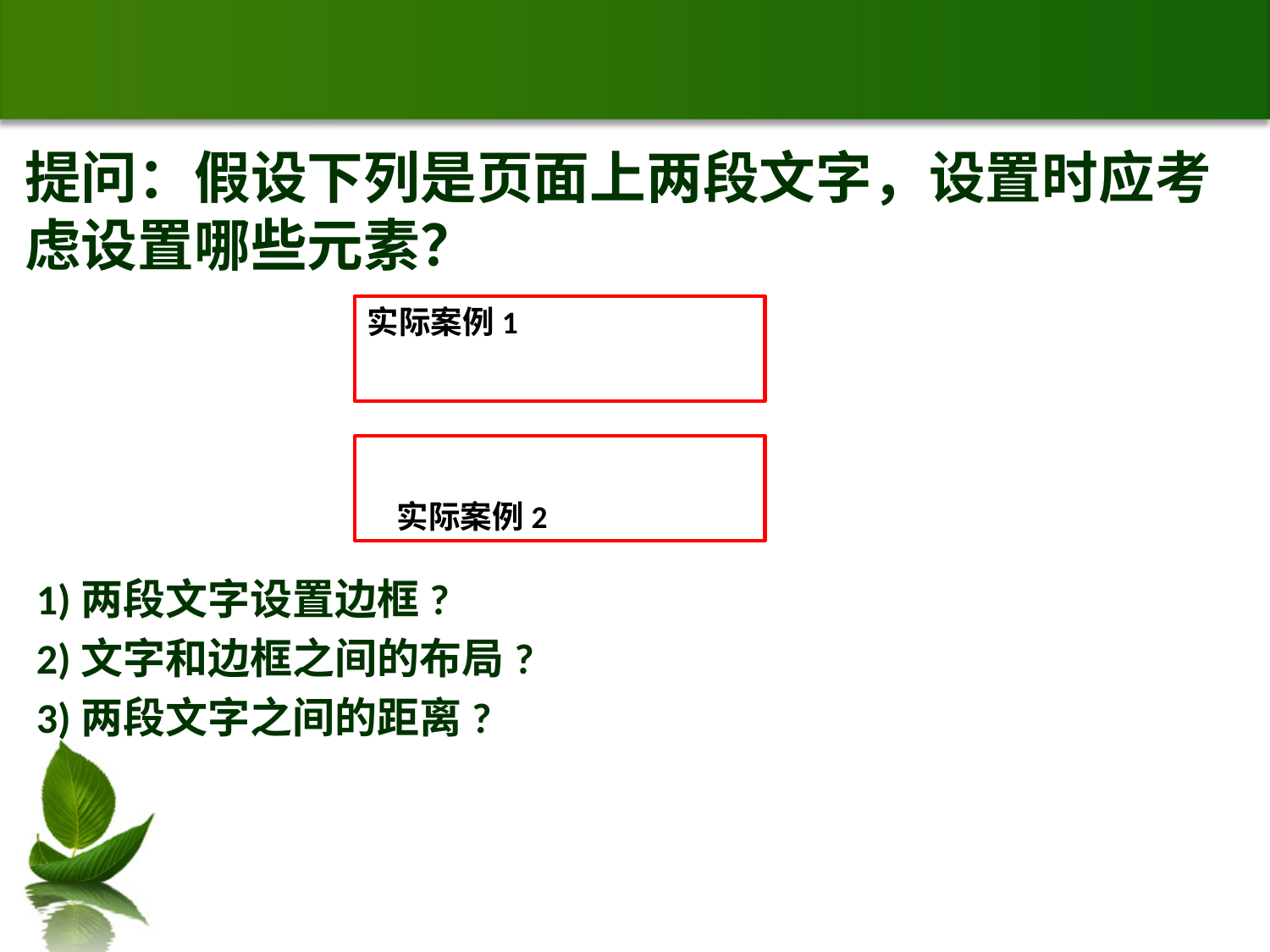

#
提问：假设下列是页面上两段文字，设置时应考虑设置哪些元素？
实际案例1

   实际案例2
1)两段文字设置边框?
2)文字和边框之间的布局?
3)两段文字之间的距离?